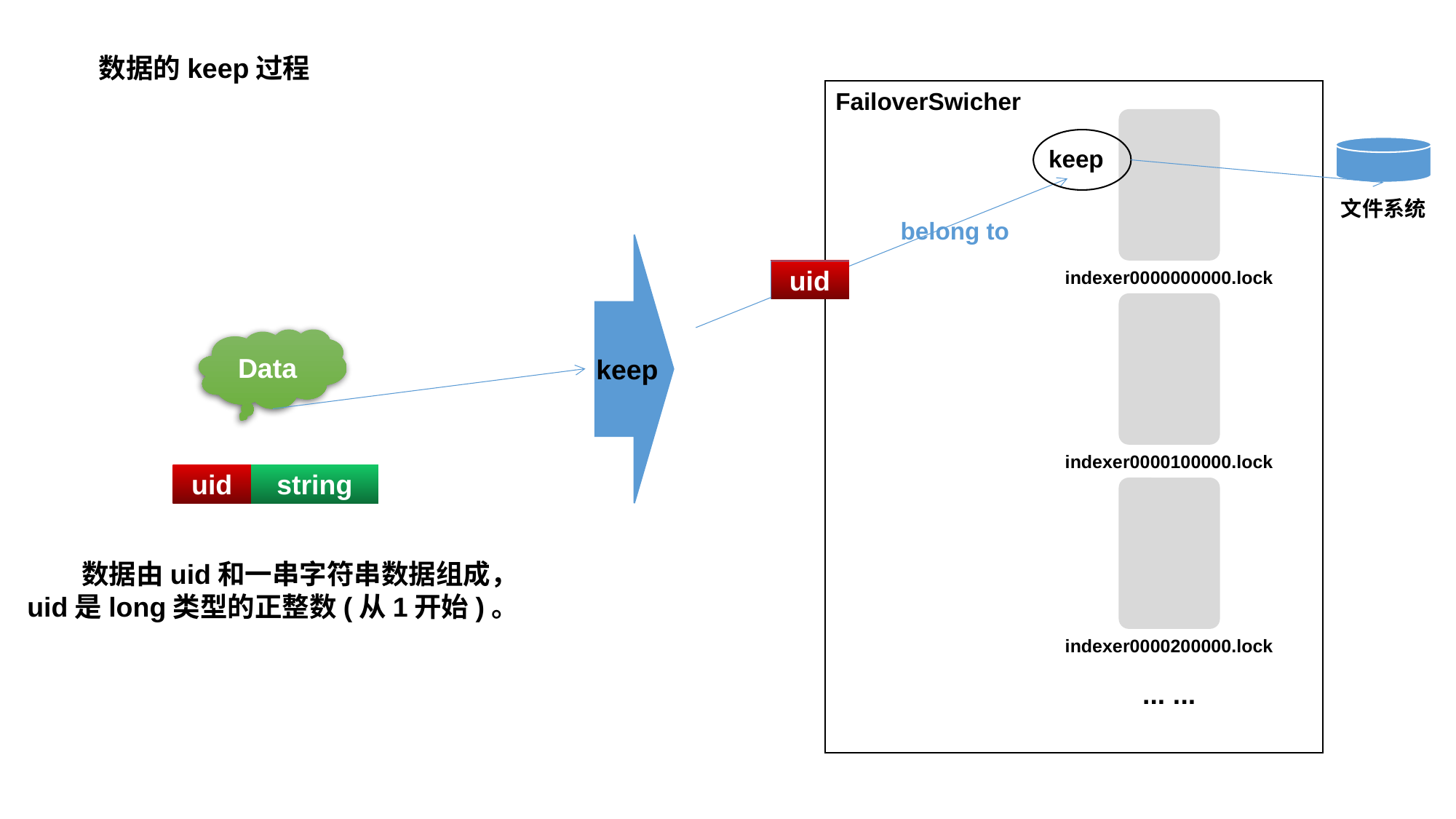

数据的keep过程

FailoverSwicher

indexer0000000000.lock

indexer0000100000.lock

indexer0000200000.lock
... ...

keep
文件系统
belong to

keep
uid
Data
uid
string
数据由uid和一串字符串数据组成，uid是long类型的正整数(从1开始)。